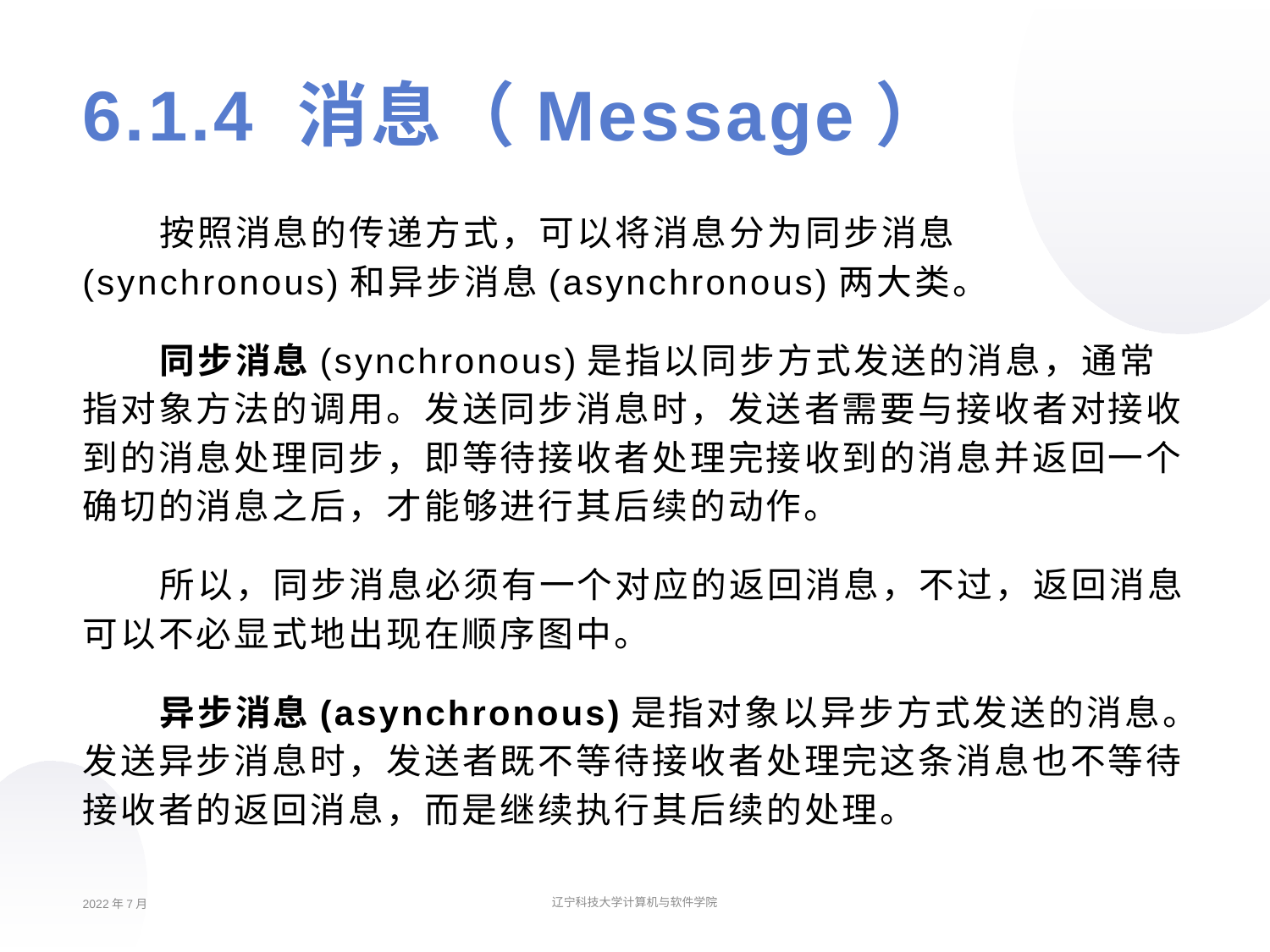

# 6.1.4 消息（Message）
按照消息的传递方式，可以将消息分为同步消息(synchronous)和异步消息(asynchronous)两大类。
同步消息(synchronous)是指以同步方式发送的消息，通常指对象方法的调用。发送同步消息时，发送者需要与接收者对接收到的消息处理同步，即等待接收者处理完接收到的消息并返回一个确切的消息之后，才能够进行其后续的动作。
所以，同步消息必须有一个对应的返回消息，不过，返回消息可以不必显式地出现在顺序图中。
异步消息(asynchronous)是指对象以异步方式发送的消息。发送异步消息时，发送者既不等待接收者处理完这条消息也不等待接收者的返回消息，而是继续执行其后续的处理。

2022年7月
11
辽宁科技大学计算机与软件学院